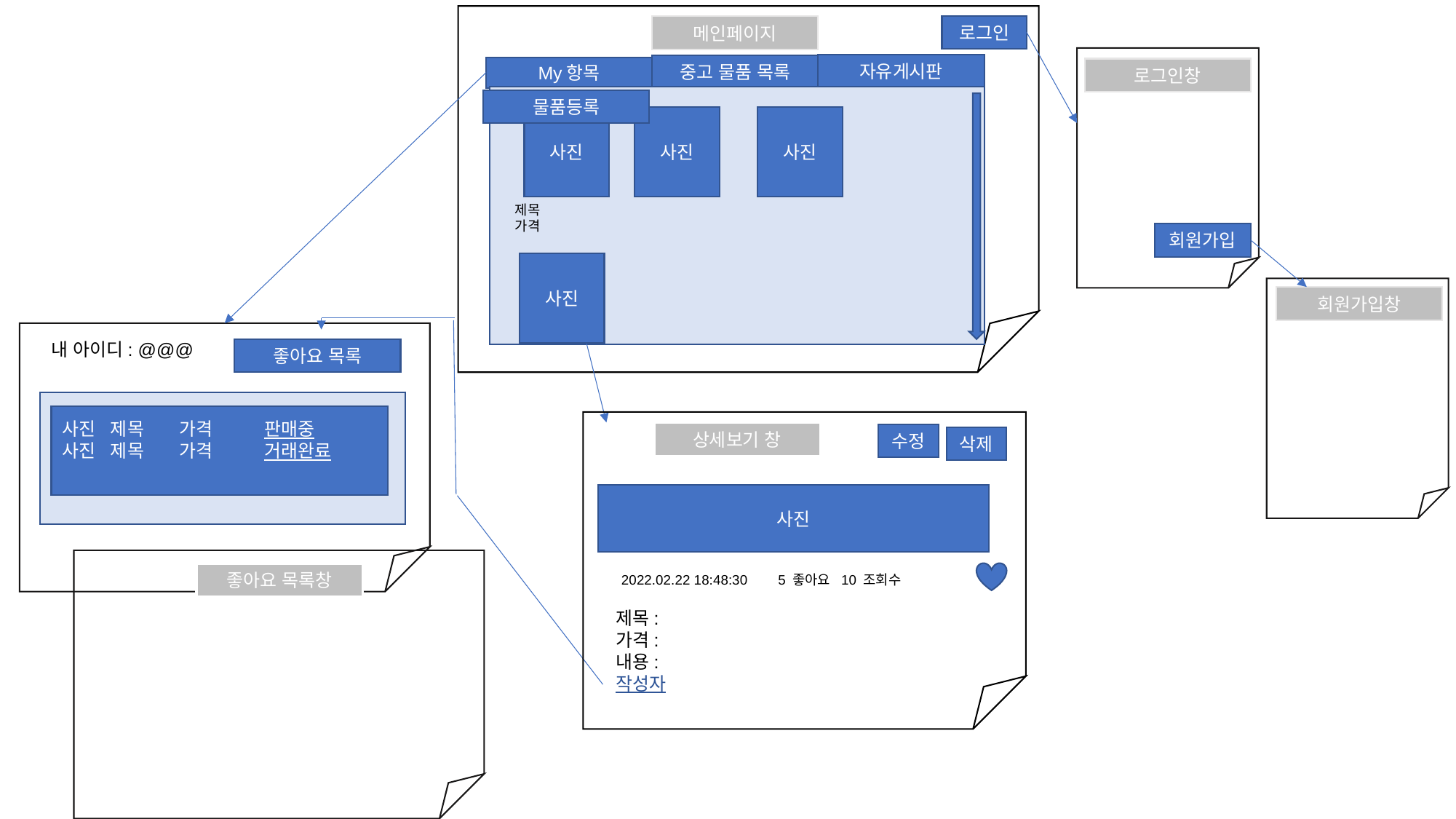

로그인
메인페이지

자유게시판
중고 물품 목록
My항목
로그인창

물품등록

사진
사진
사진
제목
가격
회원가입
사진

회원가입창

내 아이디: @@@
좋아요 목록
등록한 물품 목록 출력…
사진   제목       가격          판매중
사진   제목       가격          거래완료

상세보기 창
수정
삭제
사진

좋아요 목록창
2022.02.22 18:48:30        5 좋아요  10 조회수
제목:
가격:
내용:
작성자